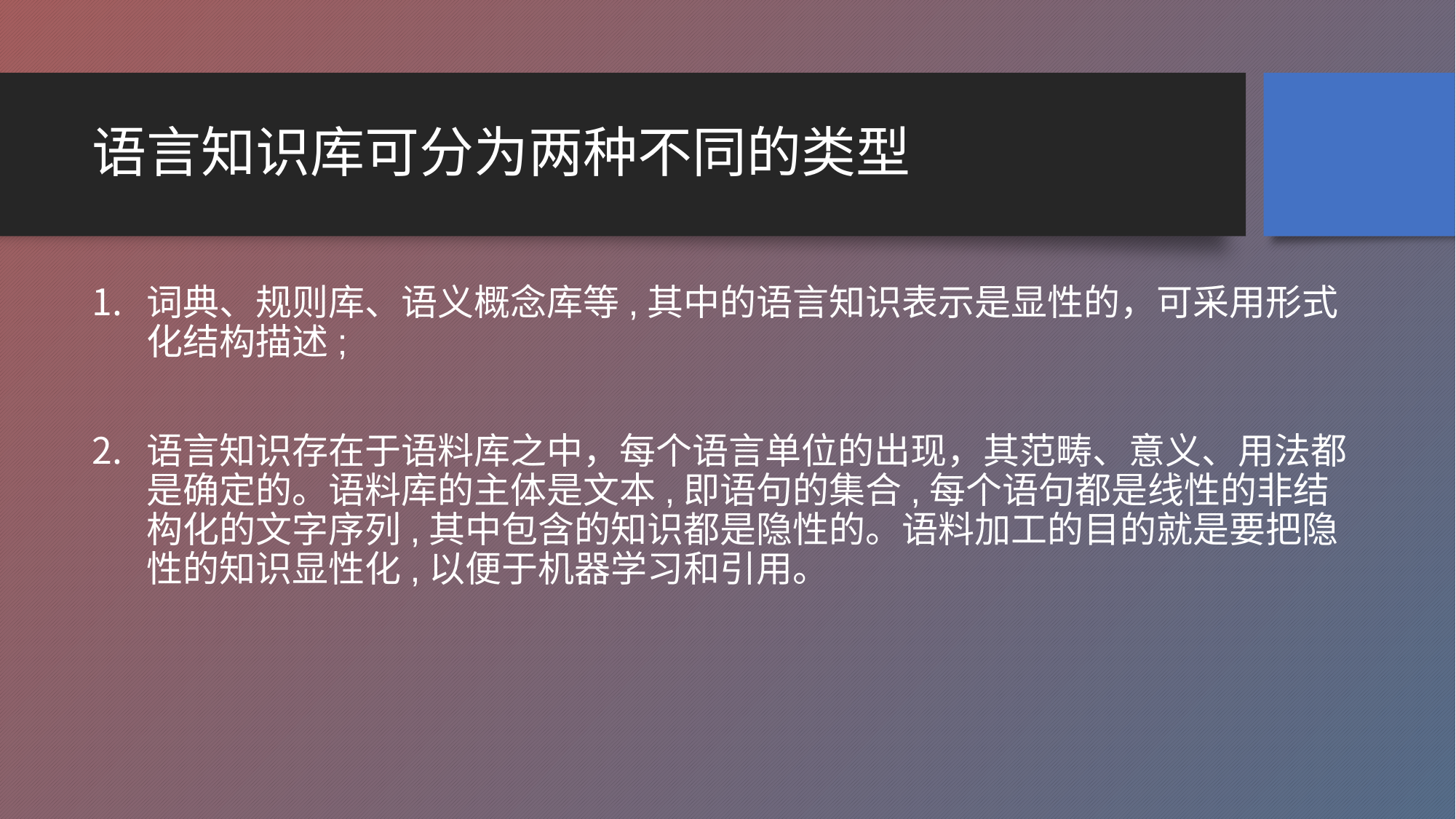

# 语言知识库可分为两种不同的类型
词典、规则库、语义概念库等,其中的语言知识表示是显性的，可采用形式化结构描述;

语言知识存在于语料库之中，每个语言单位的出现，其范畴、意义、用法都是确定的。语料库的主体是文本,即语句的集合,每个语句都是线性的非结构化的文字序列,其中包含的知识都是隐性的。语料加工的目的就是要把隐性的知识显性化,以便于机器学习和引用。